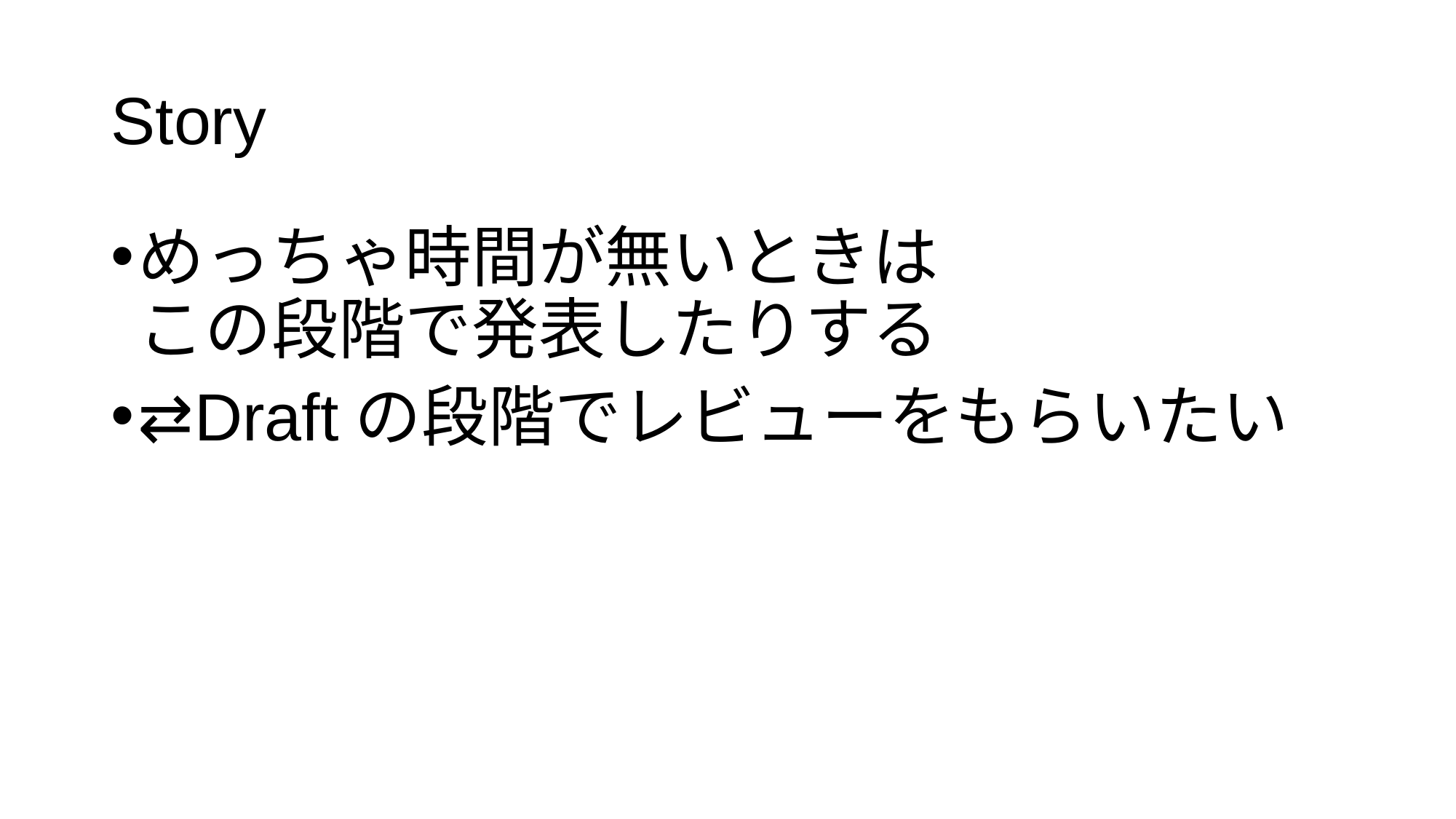

# Story
めっちゃ時間が無いときは
この段階で発表したりする
⇄Draftの段階でレビューをもらいたい